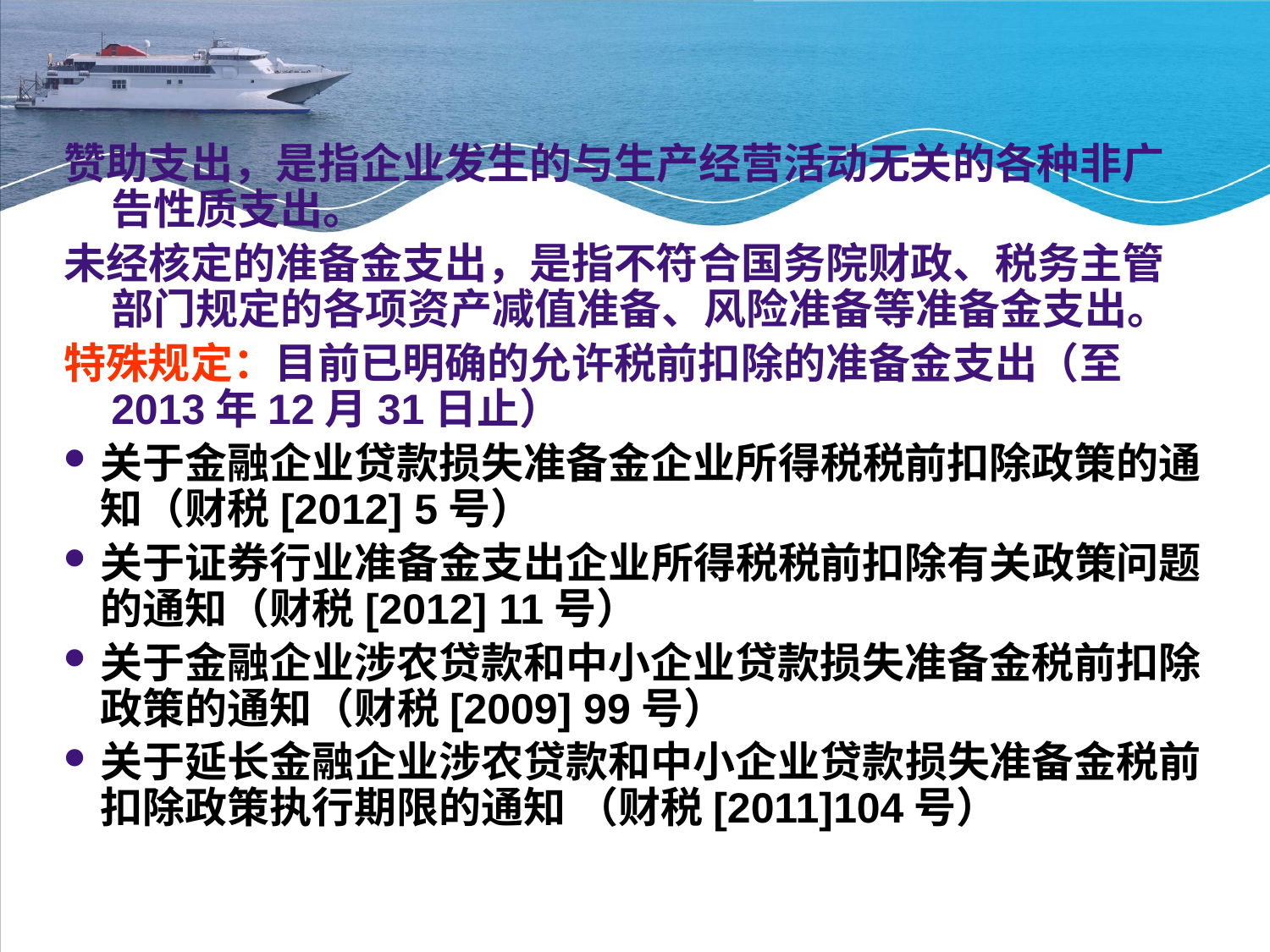

#
赞助支出，是指企业发生的与生产经营活动无关的各种非广告性质支出。
未经核定的准备金支出，是指不符合国务院财政、税务主管部门规定的各项资产减值准备、风险准备等准备金支出。
特殊规定：目前已明确的允许税前扣除的准备金支出（至2013年12月31日止）
关于金融企业贷款损失准备金企业所得税税前扣除政策的通知（财税[2012] 5号）
关于证券行业准备金支出企业所得税税前扣除有关政策问题的通知（财税[2012] 11号）
关于金融企业涉农贷款和中小企业贷款损失准备金税前扣除政策的通知（财税[2009] 99号）
关于延长金融企业涉农贷款和中小企业贷款损失准备金税前扣除政策执行期限的通知 （财税[2011]104号）